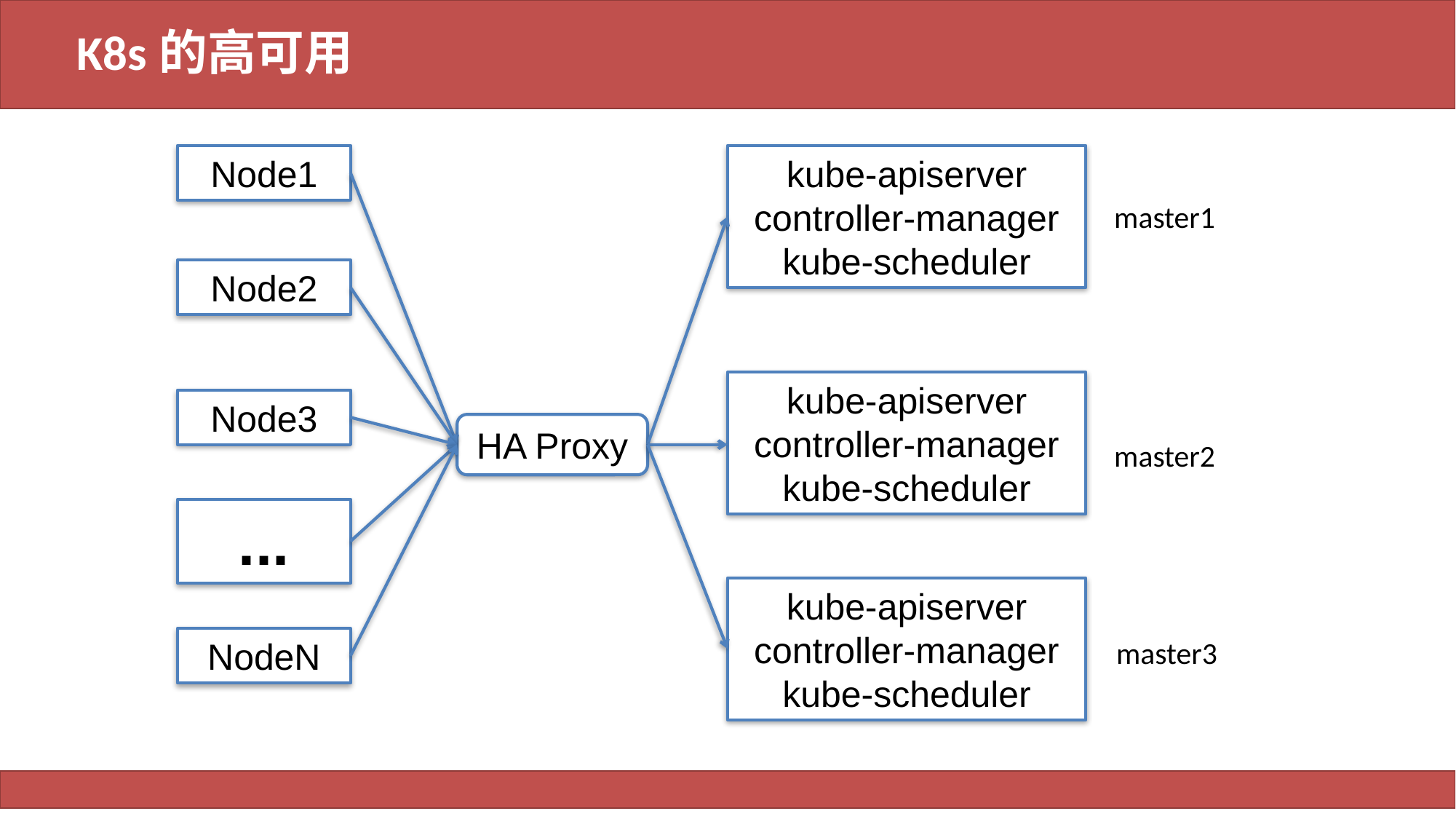

# K8s的高可用
Node1
kube-apiserver
controller-manager
kube-scheduler
master1
Node2
kube-apiserver
controller-manager
kube-scheduler
Node3
HA Proxy
master2
...
kube-apiserver
controller-manager
kube-scheduler
NodeN
master3